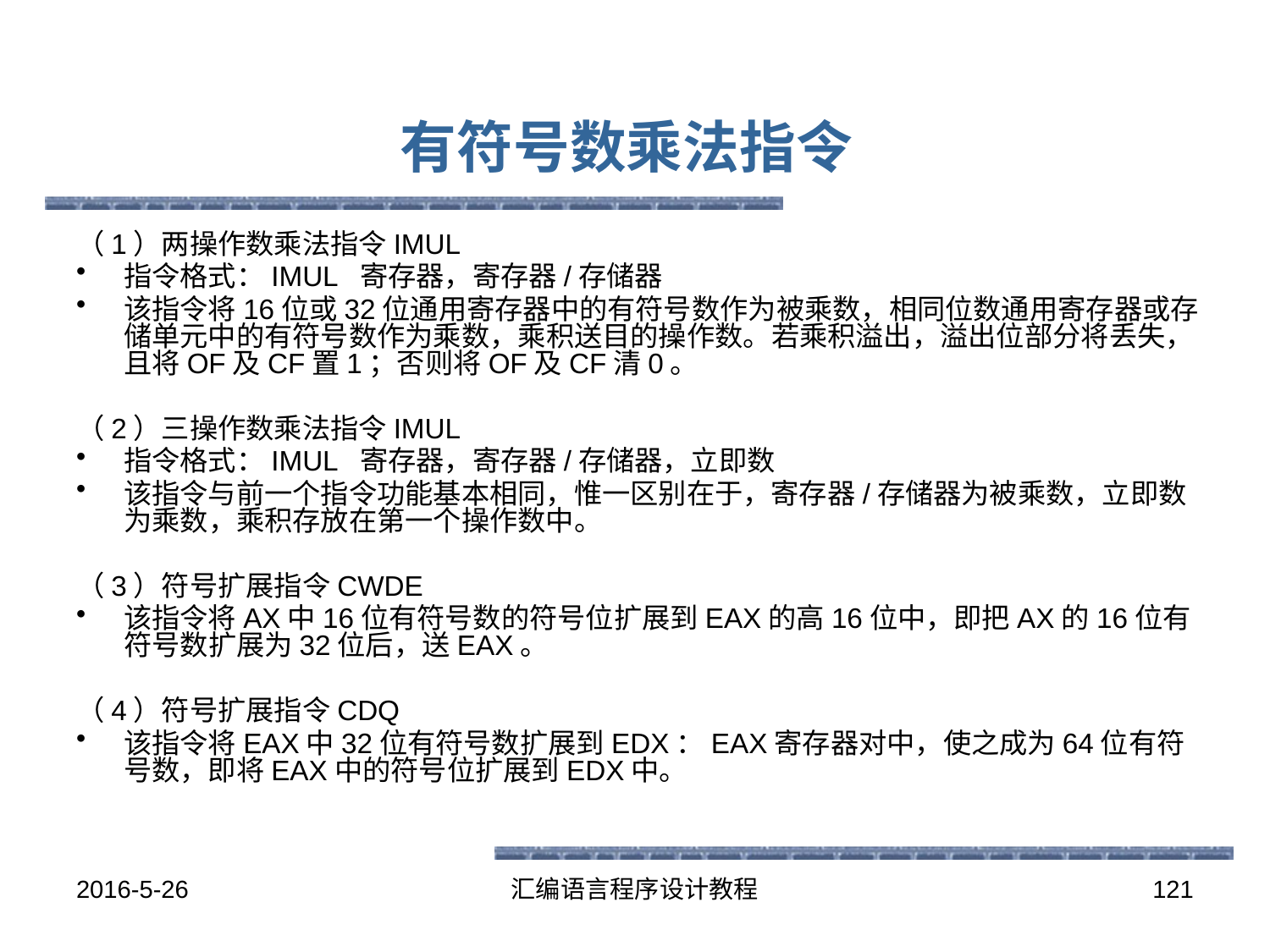

# 有符号数乘法指令
（1）两操作数乘法指令IMUL
指令格式：IMUL  寄存器，寄存器/存储器
该指令将16位或32位通用寄存器中的有符号数作为被乘数，相同位数通用寄存器或存储单元中的有符号数作为乘数，乘积送目的操作数。若乘积溢出，溢出位部分将丢失，且将OF及CF置1；否则将OF及CF清0。

（2）三操作数乘法指令IMUL
指令格式：IMUL  寄存器，寄存器/存储器，立即数
该指令与前一个指令功能基本相同，惟一区别在于，寄存器/存储器为被乘数，立即数为乘数，乘积存放在第一个操作数中。

（3）符号扩展指令CWDE
该指令将AX中16位有符号数的符号位扩展到EAX的高16位中，即把AX的16位有符号数扩展为32位后，送EAX。

（4）符号扩展指令CDQ
该指令将EAX中32位有符号数扩展到EDX：EAX寄存器对中，使之成为64位有符号数，即将EAX中的符号位扩展到EDX中。
2016-5-26
汇编语言程序设计教程
121